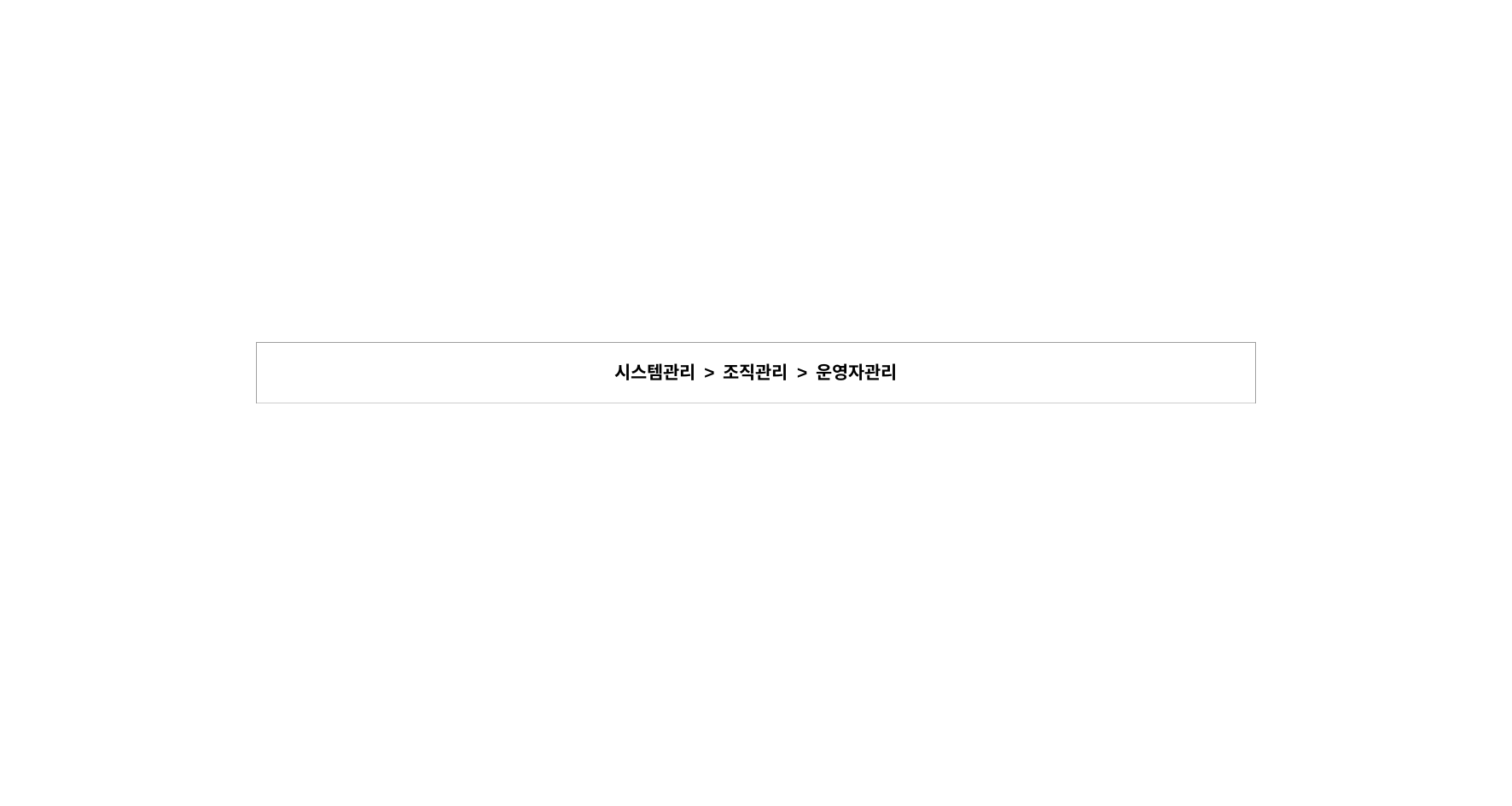

| 시스템관리 > 조직관리 > 운영자관리 |
| --- |